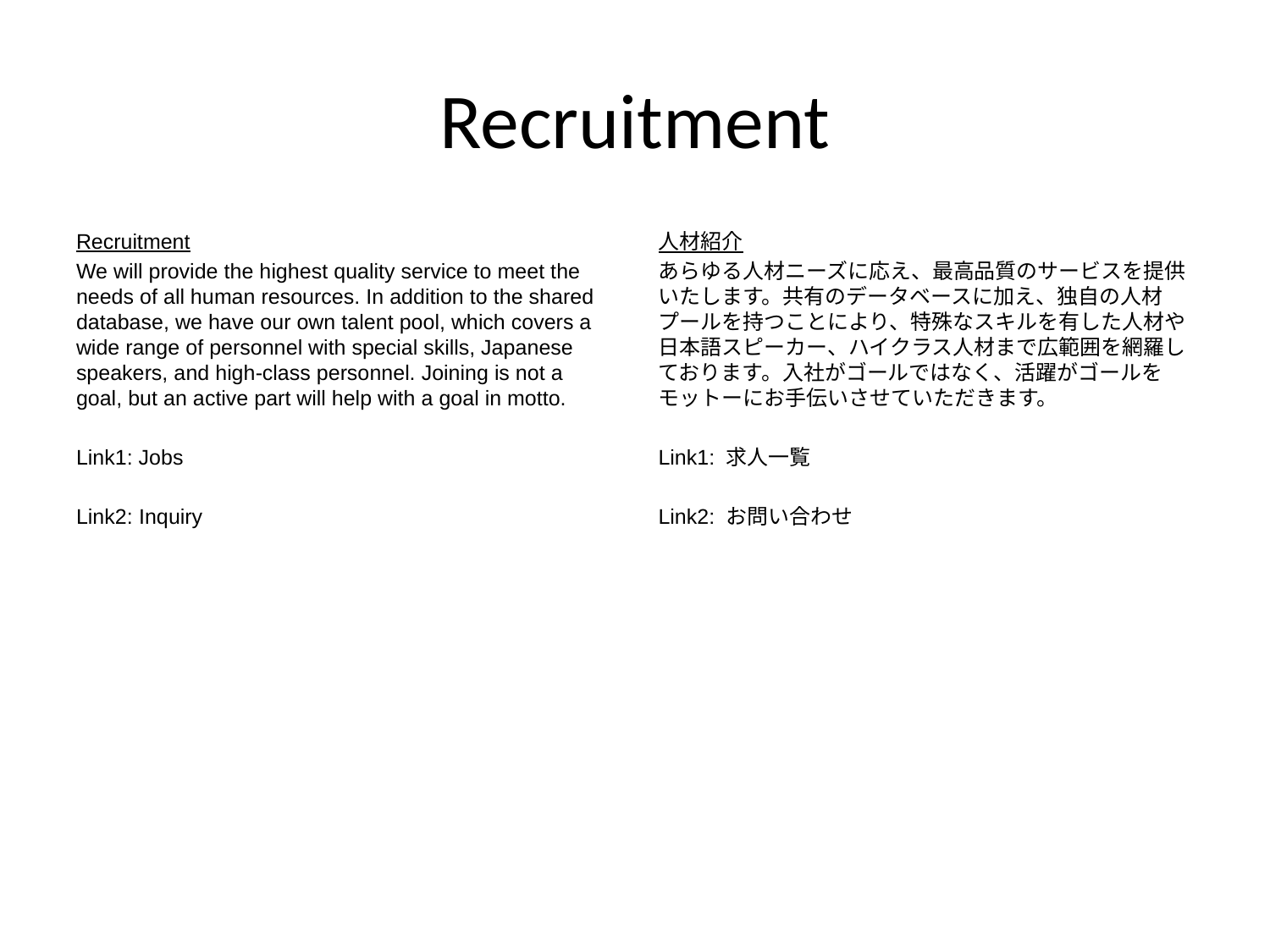

# Recruitment
Recruitment
We will provide the highest quality service to meet the needs of all human resources. In addition to the shared database, we have our own talent pool, which covers a wide range of personnel with special skills, Japanese speakers, and high-class personnel. Joining is not a goal, but an active part will help with a goal in motto.

Link1: Jobs

Link2: Inquiry

人材紹介
あらゆる人材ニーズに応え、最高品質のサービスを提供いたします。共有のデータベースに加え、独自の人材プールを持つことにより、特殊なスキルを有した人材や日本語スピーカー、ハイクラス人材まで広範囲を網羅しております。入社がゴールではなく、活躍がゴールをモットーにお手伝いさせていただきます。

Link1: 求人一覧

Link2: お問い合わせ